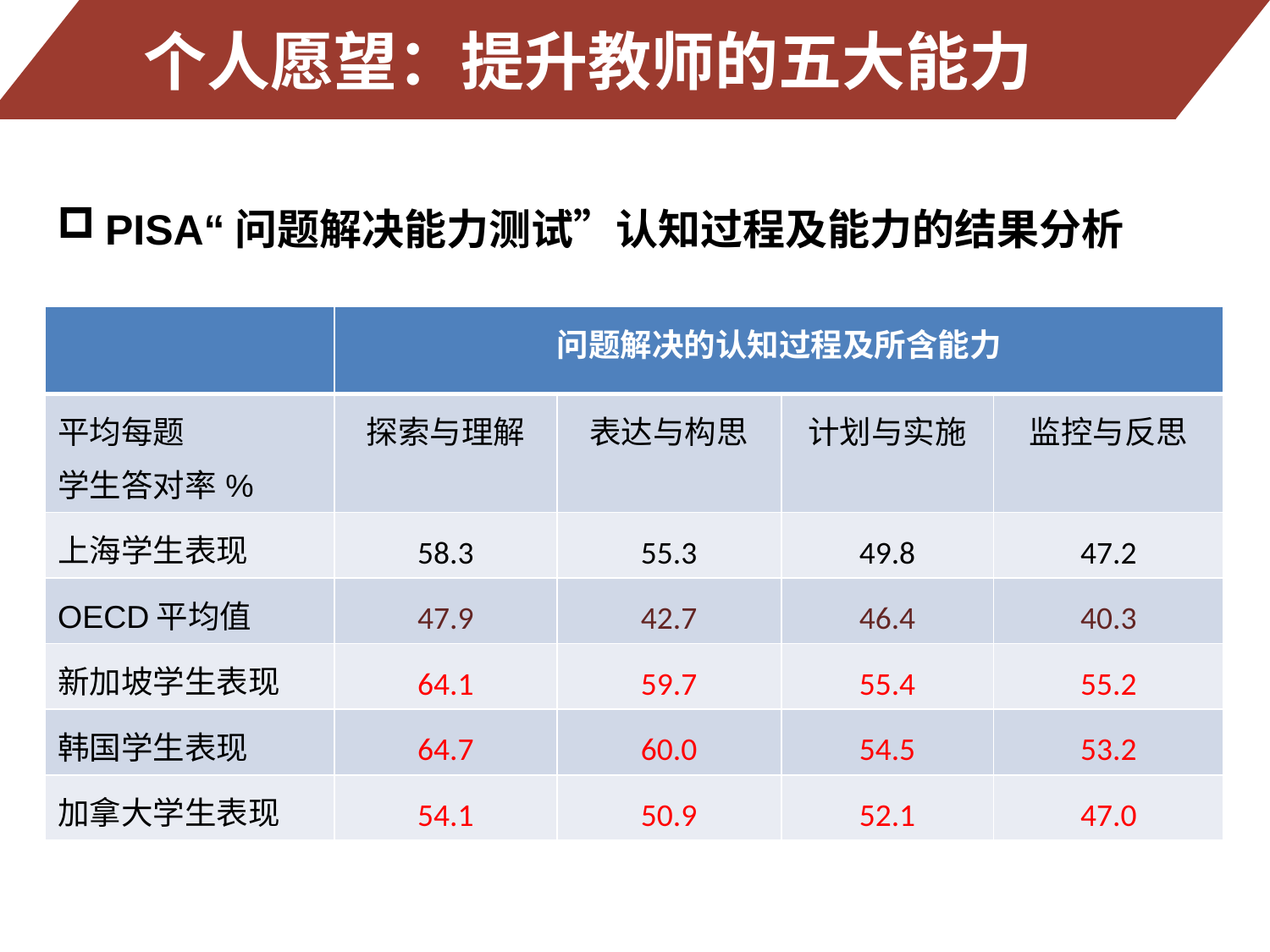

个人愿望：提升教师的五大能力
PISA“问题解决能力测试”认知过程及能力的结果分析
|  | 问题解决的认知过程及所含能力 |  |  |  |
| --- | --- | --- | --- | --- |
| 平均每题 学生答对率% | 探索与理解 | 表达与构思 | 计划与实施 | 监控与反思 |
| 上海学生表现 | 58.3 | 55.3 | 49.8 | 47.2 |
| OECD平均值 | 47.9 | 42.7 | 46.4 | 40.3 |
| 新加坡学生表现 | 64.1 | 59.7 | 55.4 | 55.2 |
| 韩国学生表现 | 64.7 | 60.0 | 54.5 | 53.2 |
| 加拿大学生表现 | 54.1 | 50.9 | 52.1 | 47.0 |